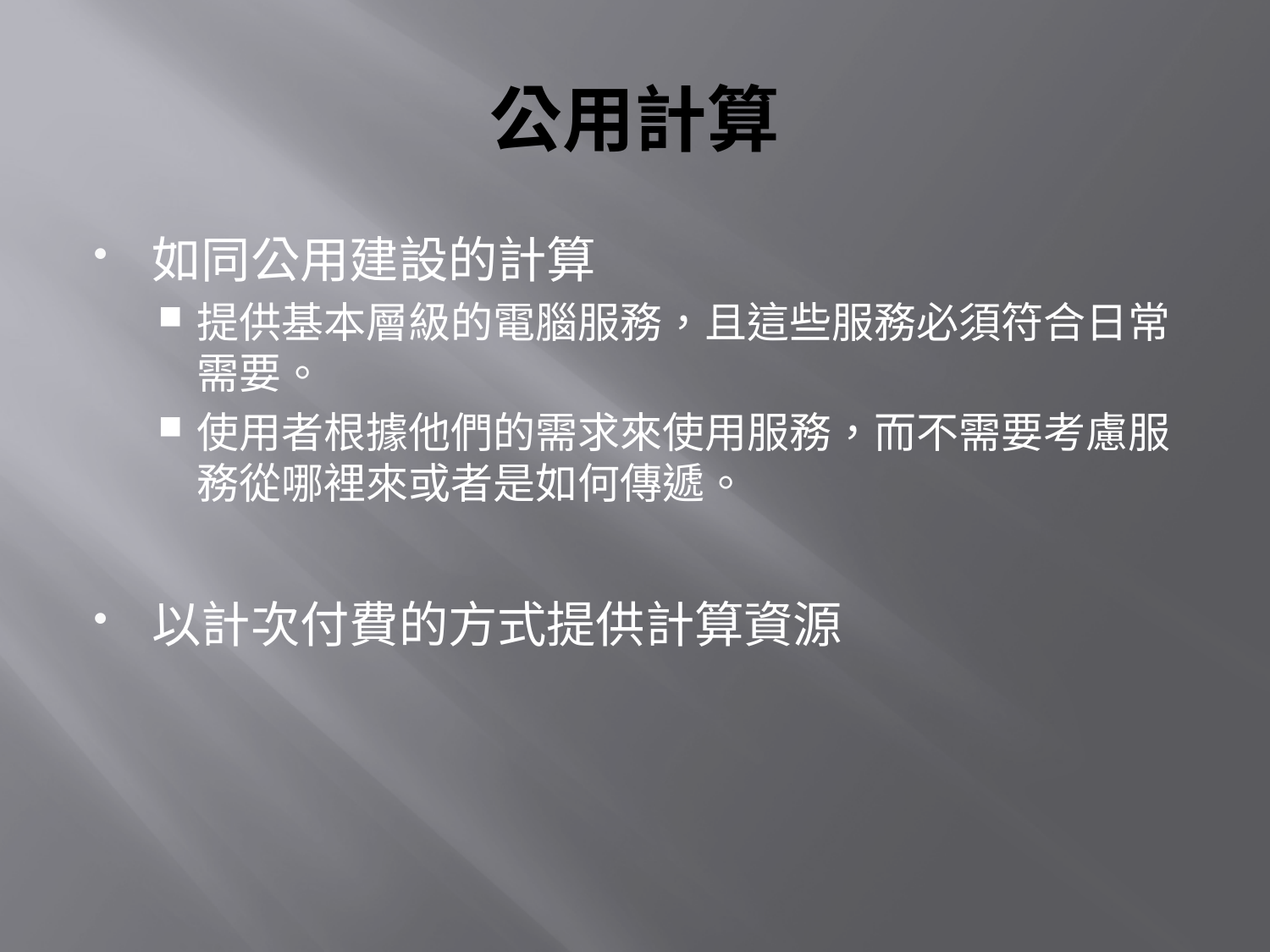

# 公用計算
如同公用建設的計算
提供基本層級的電腦服務，且這些服務必須符合日常需要。
使用者根據他們的需求來使用服務，而不需要考慮服務從哪裡來或者是如何傳遞。

以計次付費的方式提供計算資源